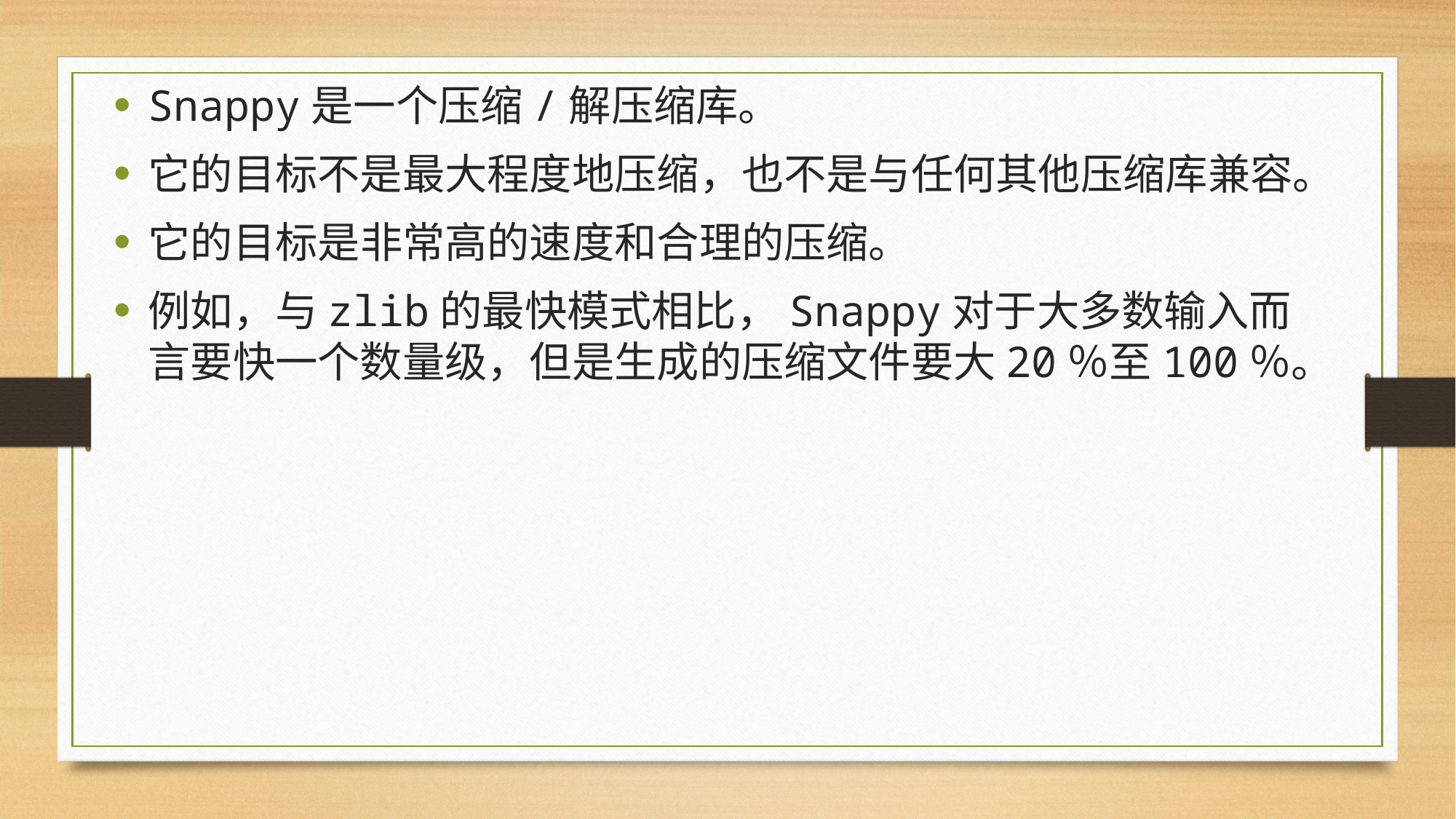

Snappy是一个压缩/解压缩库。
它的目标不是最大程度地压缩，也不是与任何其他压缩库兼容。
它的目标是非常高的速度和合理的压缩。
例如，与zlib的最快模式相比，Snappy对于大多数输入而言要快一个数量级，但是生成的压缩文件要大20％至100％。